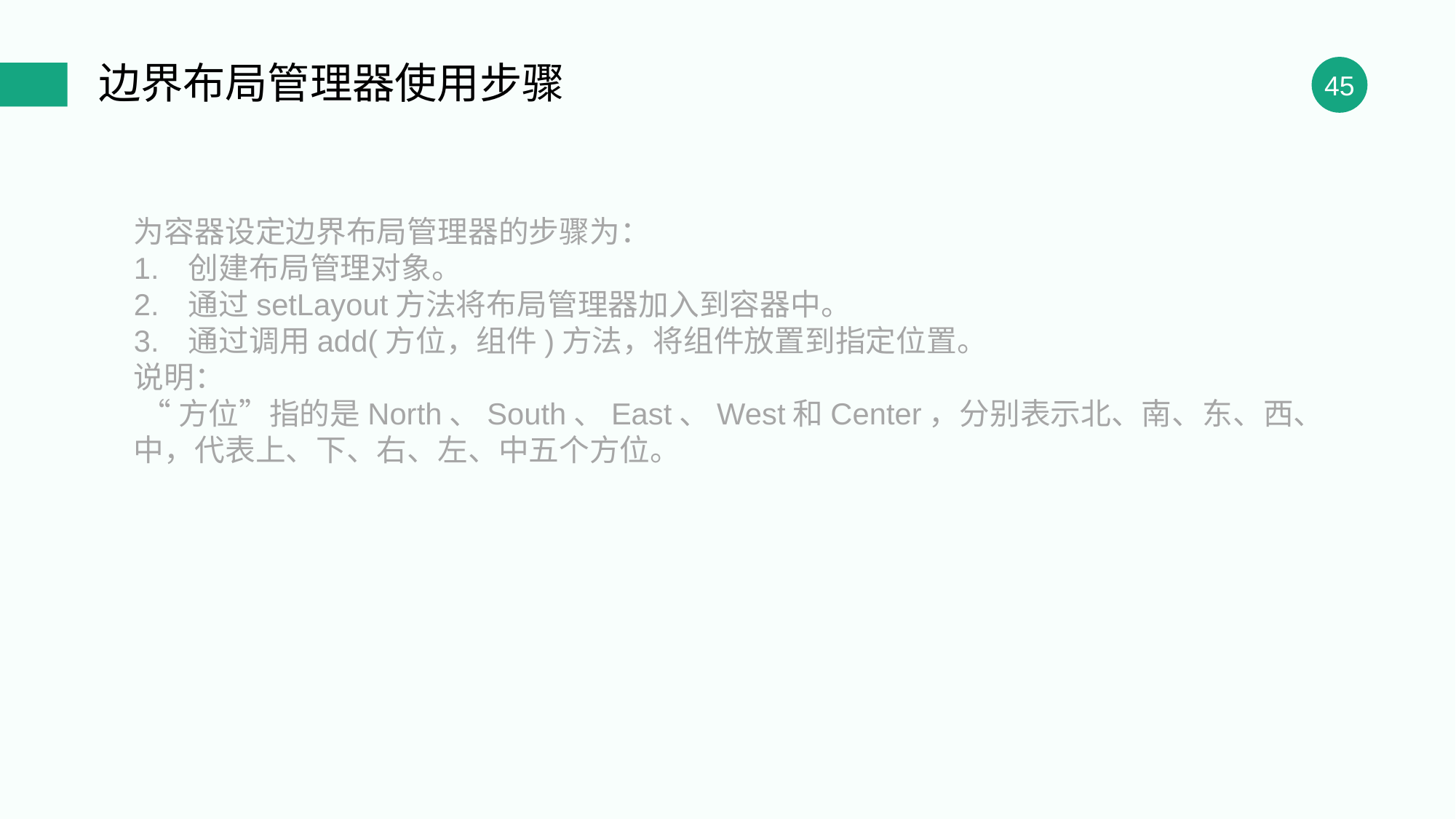

边界布局管理器使用步骤

为容器设定边界布局管理器的步骤为：
创建布局管理对象。
通过setLayout方法将布局管理器加入到容器中。
通过调用add(方位，组件)方法，将组件放置到指定位置。
说明：
 “方位”指的是North、South、East、West和Center，分别表示北、南、东、西、中，代表上、下、右、左、中五个方位。